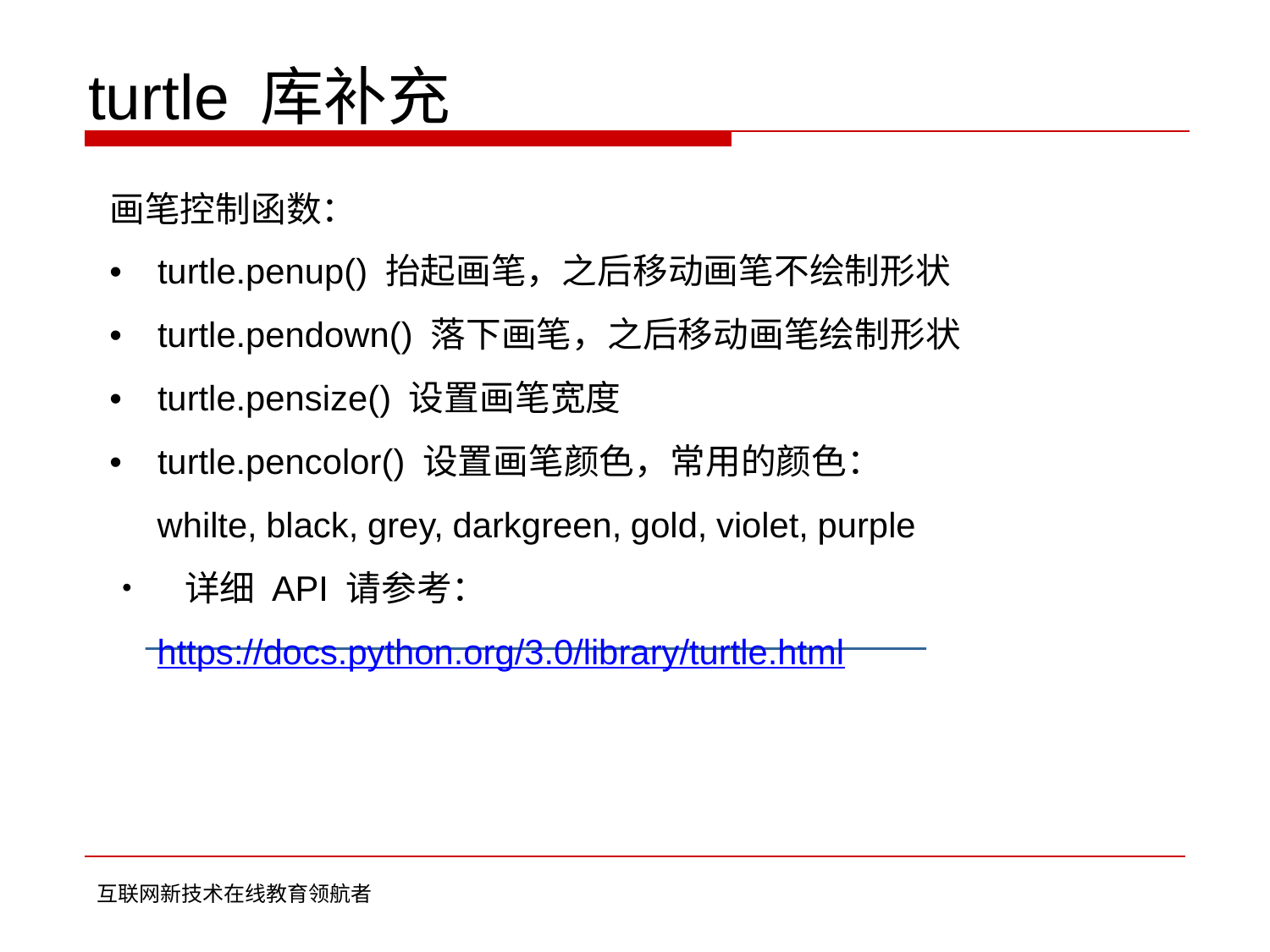

turtle 库补充

	画笔控制函数：
	•    turtle.penup() 抬起画笔，之后移动画笔不绘制形状
	•    turtle.pendown() 落下画笔，之后移动画笔绘制形状
	•    turtle.pensize() 设置画笔宽度
	•    turtle.pencolor() 设置画笔颜色，常用的颜色：
		whilte, black, grey, darkgreen, gold, violet, purple
	•    详细 API 请参考：
		https://docs.python.org/3.0/library/turtle.html

互联网新技术在线教育领航者